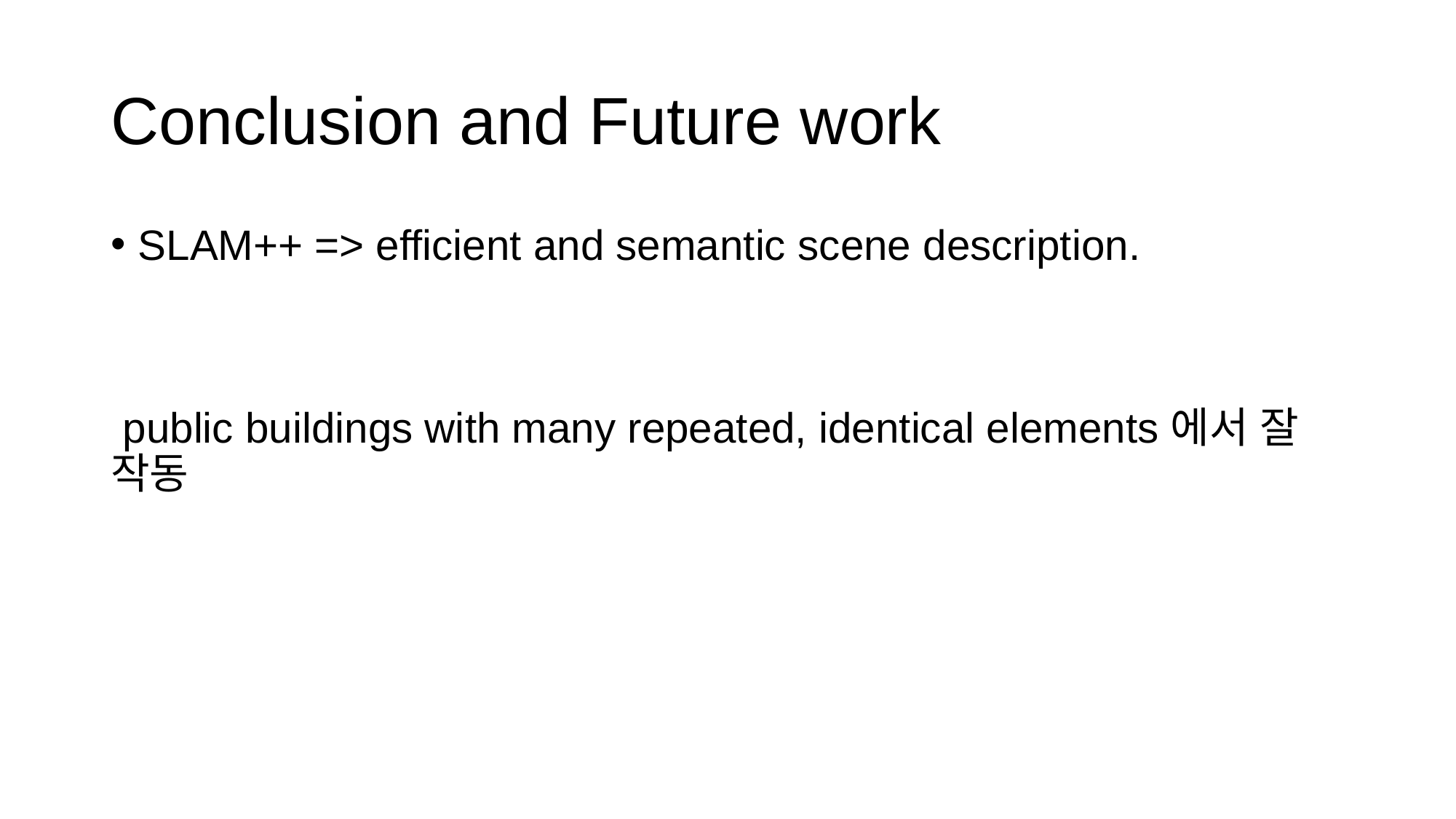

# Conclusion and Future work
SLAM++ => efficient and semantic scene description.

 public buildings with many repeated, identical elements에서 잘 작동